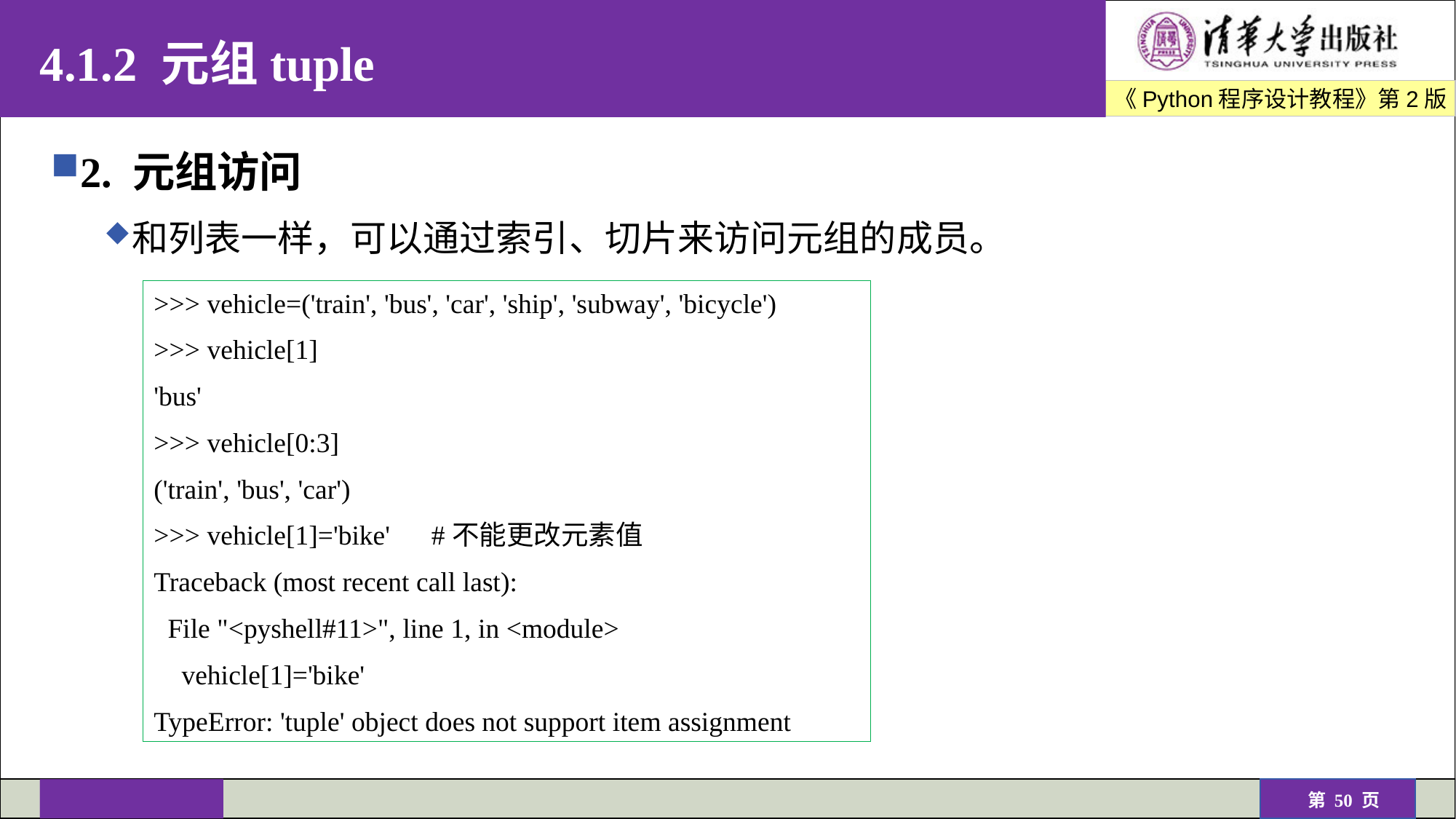

# 4.1.2 元组tuple
2. 元组访问
和列表一样，可以通过索引、切片来访问元组的成员。
>>> vehicle=('train', 'bus', 'car', 'ship', 'subway', 'bicycle')
>>> vehicle[1]
'bus'
>>> vehicle[0:3]
('train', 'bus', 'car')
>>> vehicle[1]='bike'      #不能更改元素值
Traceback (most recent call last):
  File "<pyshell#11>", line 1, in <module>
    vehicle[1]='bike'
TypeError: 'tuple' object does not support item assignment